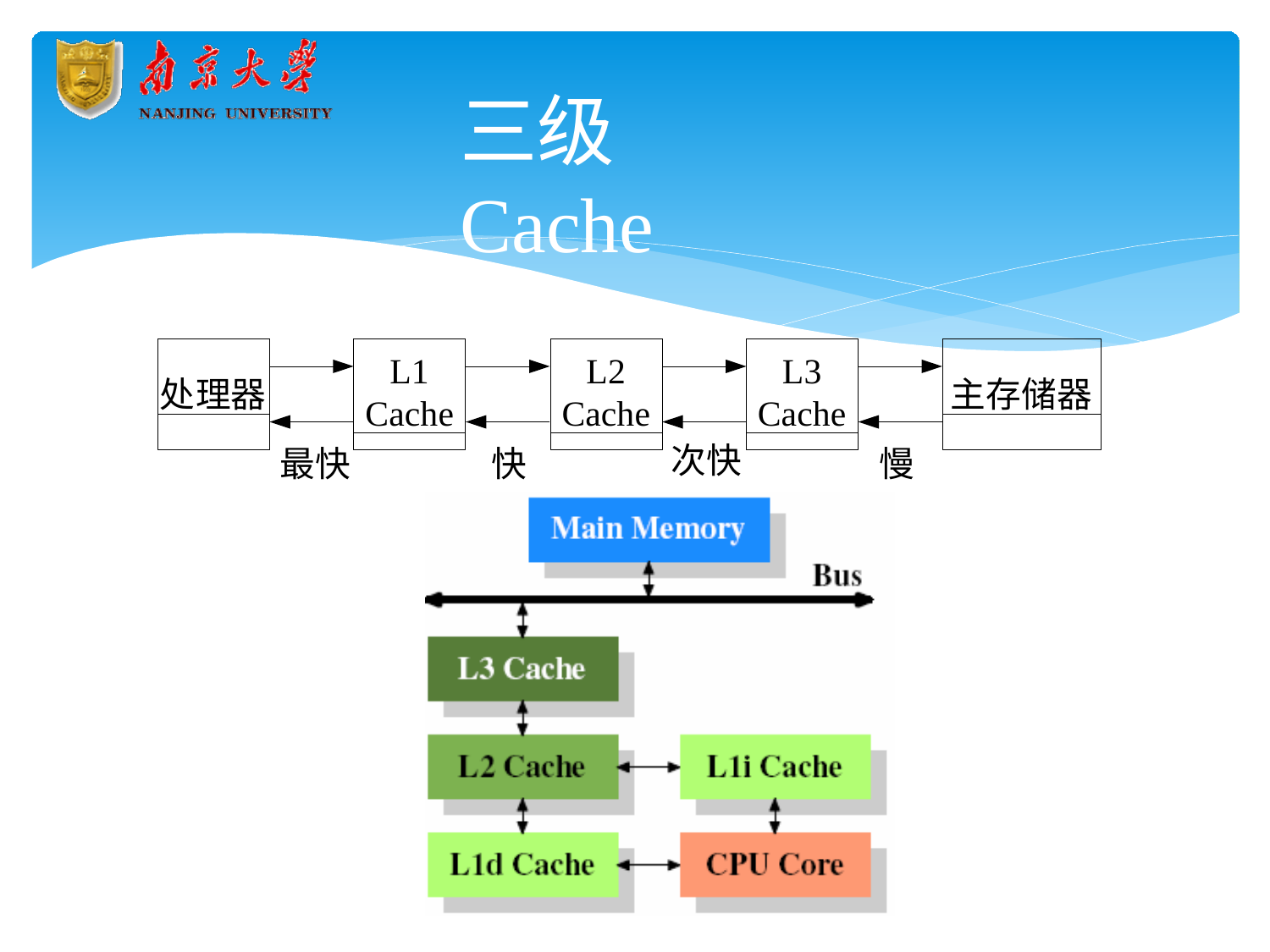

# 三级Cache

处理器

主存储器

L1
Cache

L2
Cache

L3
Cache

次快
最快
快
慢